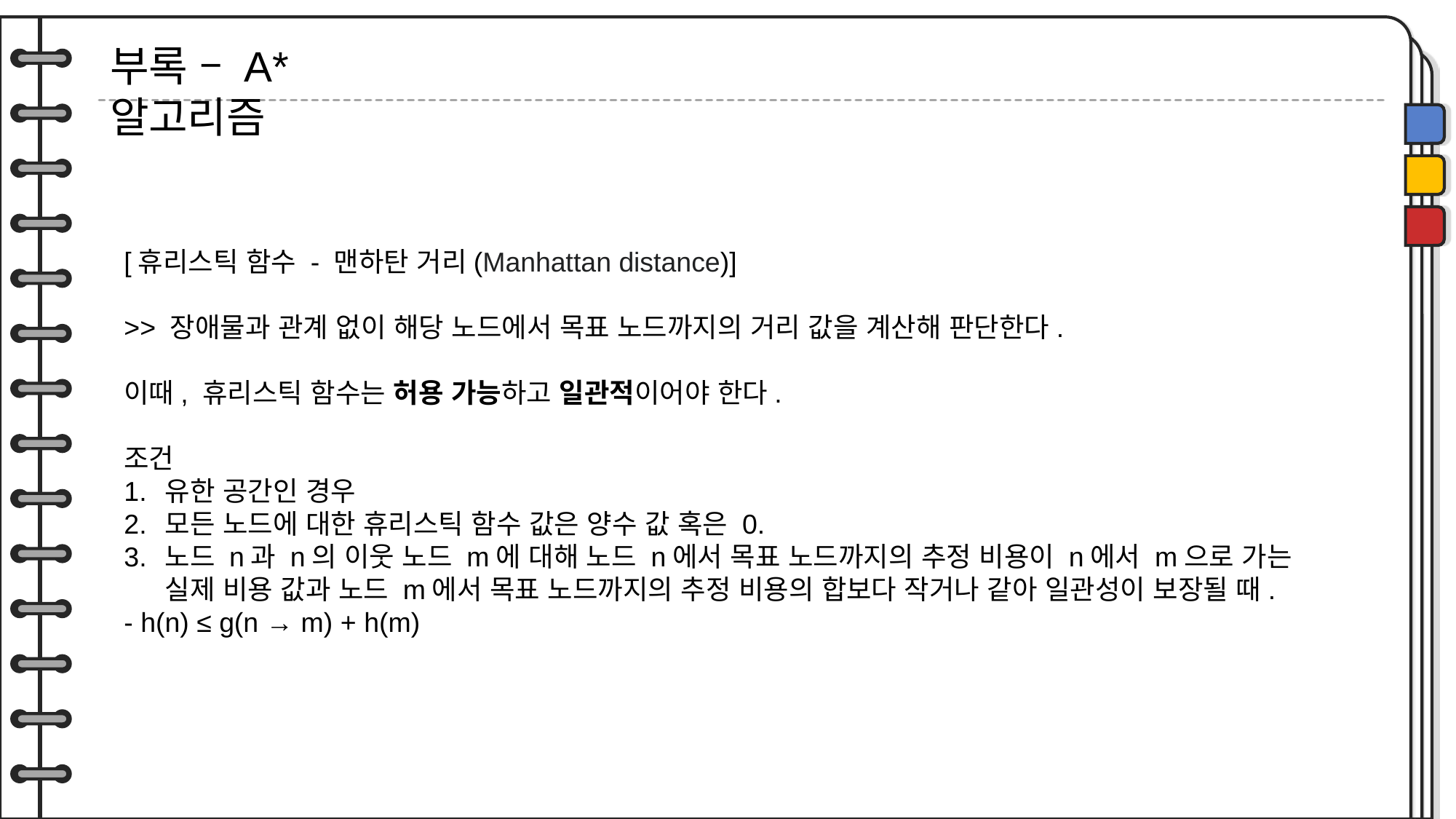

부록 – A* 알고리즘

[휴리스틱 함수 - 맨하탄 거리(Manhattan distance)]

>> 장애물과 관계 없이 해당 노드에서 목표 노드까지의 거리 값을 계산해 판단한다.

이때, 휴리스틱 함수는 허용 가능하고 일관적이어야 한다.

조건
유한 공간인 경우
모든 노드에 대한 휴리스틱 함수 값은 양수 값 혹은 0.
노드 n과 n의 이웃 노드 m에 대해 노드 n에서 목표 노드까지의 추정 비용이 n에서 m으로 가는 실제 비용 값과 노드 m에서 목표 노드까지의 추정 비용의 합보다 작거나 같아 일관성이 보장될 때.
- h(n) ≤ g(n → m) + h(m)